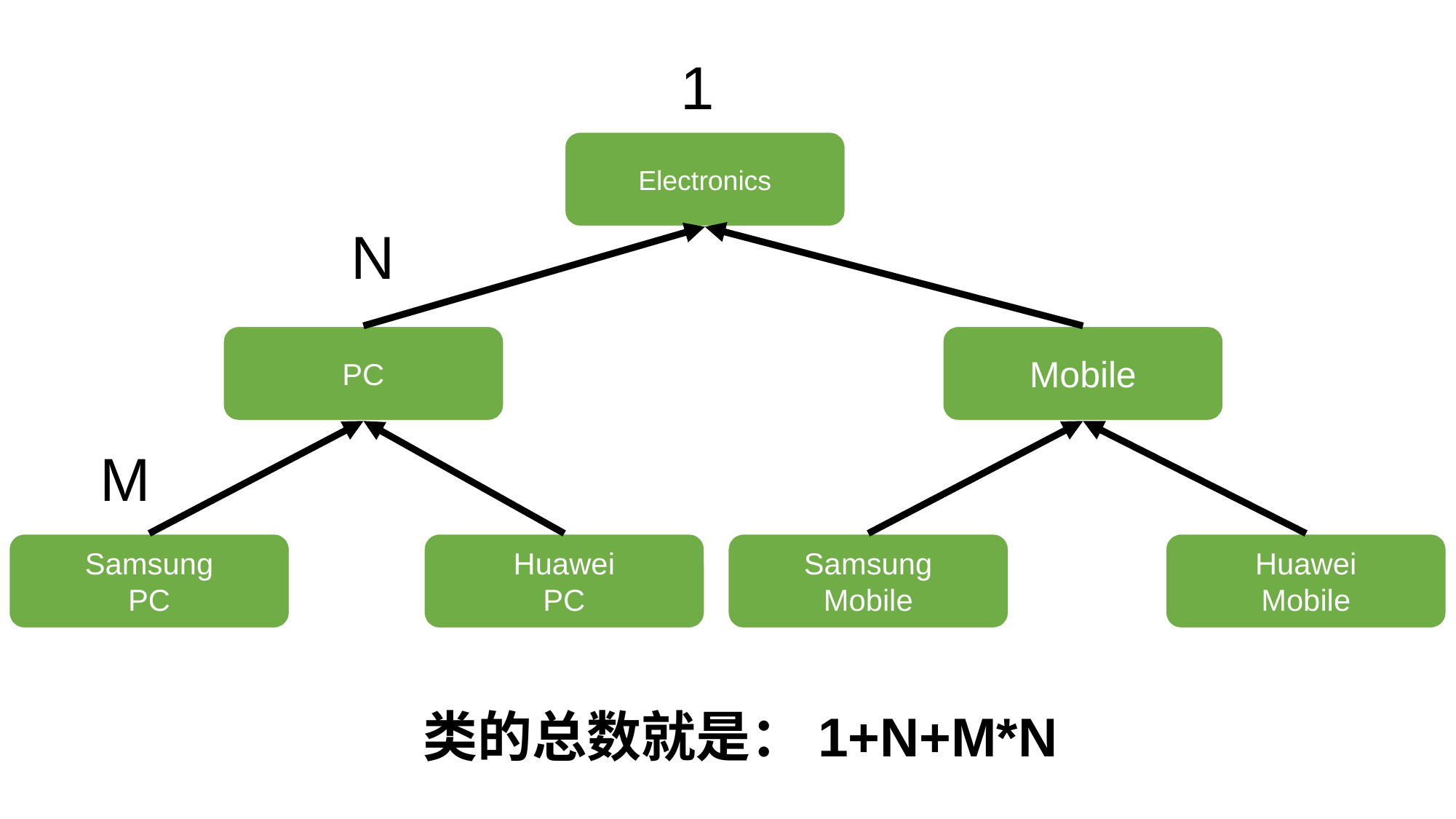

1
Electronics
N
Mobile
PC
M
Samsung
PC
Huawei
PC
Samsung
Mobile

Huawei
Mobile

类的总数就是：1+N+M*N